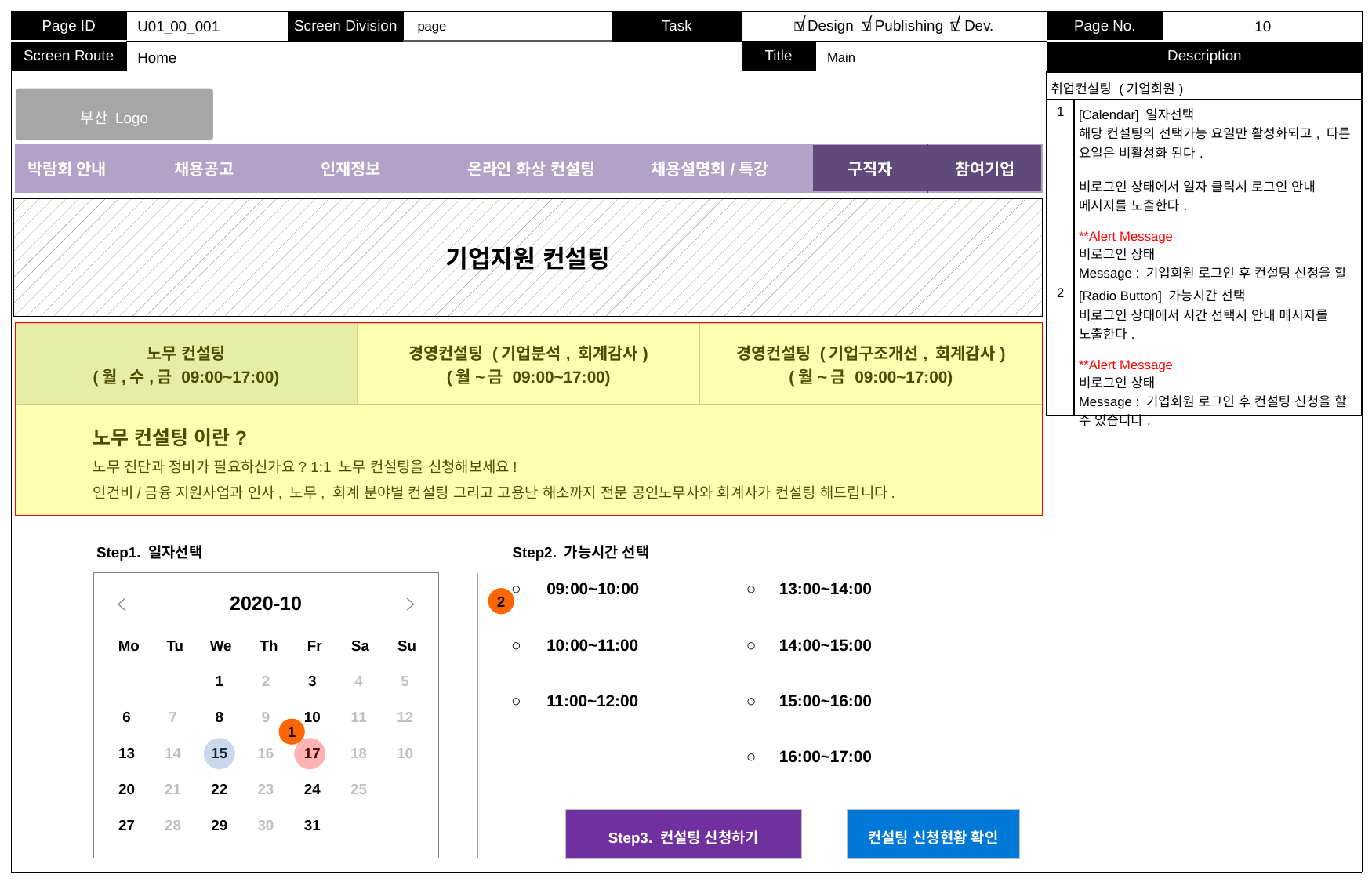

√
√
√
00_001
page
Home
Main
| 취업컨설팅 (기업회원) |  |
| --- | --- |
| 1 | [Calendar] 일자선택 해당 컨설팅의 선택가능 요일만 활성화되고, 다른 요일은 비활성화 된다. 비로그인 상태에서 일자 클릭시 로그인 안내 메시지를 노출한다. \*\*Alert Message 비로그인 상태 Message : 기업회원 로그인 후 컨설팅 신청을 할 수 있습니다. |
| 2 | [Radio Button] 가능시간 선택 비로그인 상태에서 시간 선택시 안내 메시지를 노출한다. \*\*Alert Message 비로그인 상태 Message : 기업회원 로그인 후 컨설팅 신청을 할 수 있습니다. |
통합로그인
부산 Logo
| 박람회 안내 | 채용공고 | 인재정보 | 온라인 화상 컨설팅 | 채용설명회/특강 | 구직자 | 참여기업 |
| --- | --- | --- | --- | --- | --- | --- |
기업지원 컨설팅

| 노무 컨설팅 (월,수,금 09:00~17:00) | 경영컨설팅 (기업분석, 회계감사) (월~금 09:00~17:00) | 경영컨설팅 (기업구조개선, 회계감사) (월~금 09:00~17:00) |
| --- | --- | --- |
노무 컨설팅 이란?
노무 진단과 정비가 필요하신가요? 1:1 노무 컨설팅을 신청해보세요!
인건비/금융 지원사업과 인사, 노무, 회계 분야별 컨설팅 그리고 고용난 해소까지 전문 공인노무사와 회계사가 컨설팅 해드립니다.
Step1. 일자선택
Step2. 가능시간 선택

| ○ | 09:00~10:00 | ○ | 13:00~14:00 |
| --- | --- | --- | --- |
| ○ | 10:00~11:00 | ○ | 14:00~15:00 |
| ○ | 11:00~12:00 | ○ | 15:00~16:00 |
|  |  | ○ | 16:00~17:00 |
2020-10
2

Mo
Tu
We
Th
Fr
Sa
Su
1
2
3
4
5
6
7
8
9
10
11
12
1

13
14
15
16
17
18
10
20
21
22
23
24
25
Step3. 컨설팅 신청하기
컨설팅 신청현황 확인
27
28
29
30
31